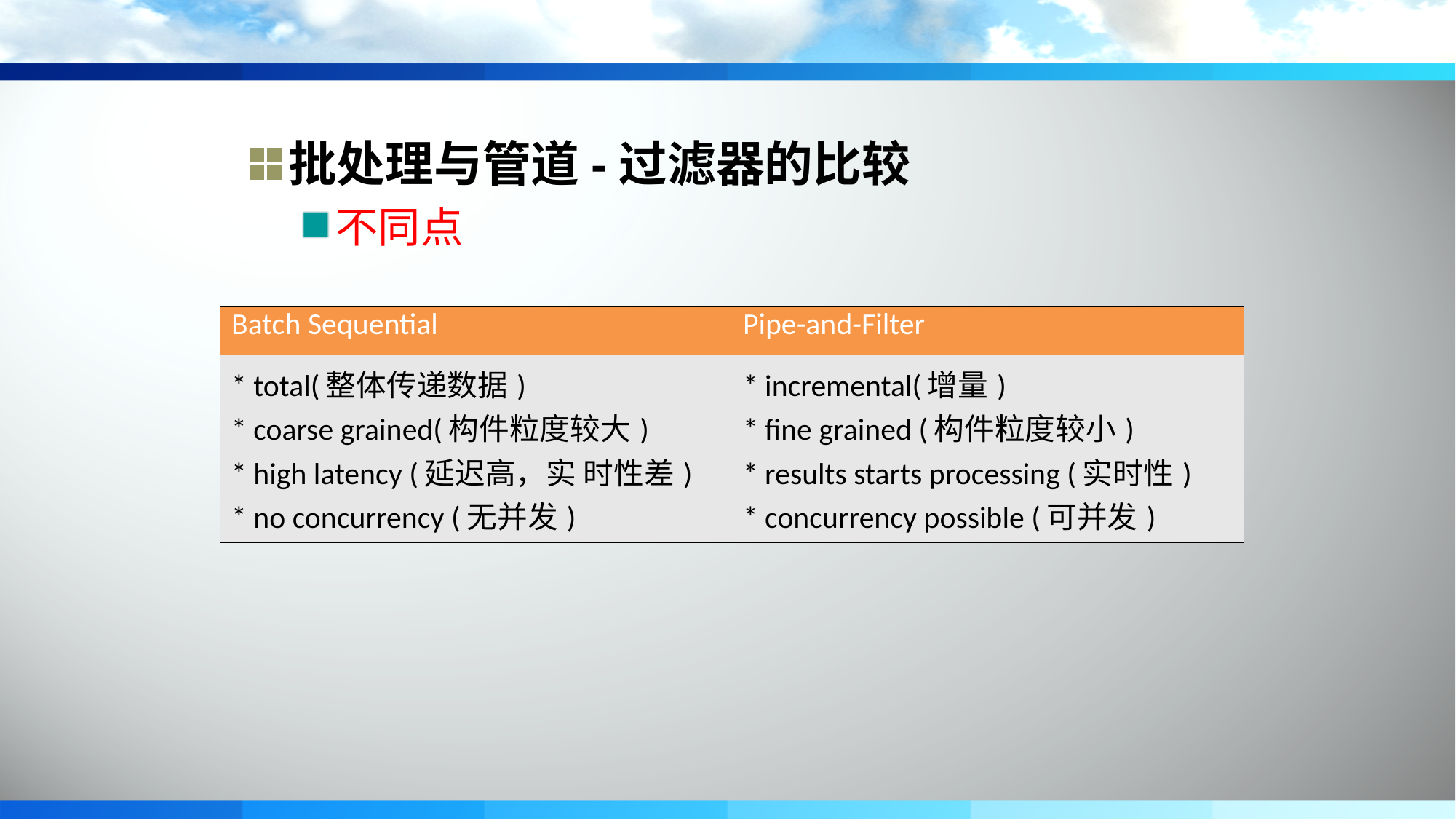

批处理与管道-过滤器的比较
不同点
| Batch Sequential | Pipe-and-Filter |
| --- | --- |
| \* total(整体传递数据) \* coarse grained(构件粒度较大) \* high latency (延迟高，实 时性差) \* no concurrency (无并发) | \* incremental(增量) \* fine grained (构件粒度较小) \* results starts processing (实时性) \* concurrency possible (可并发) |